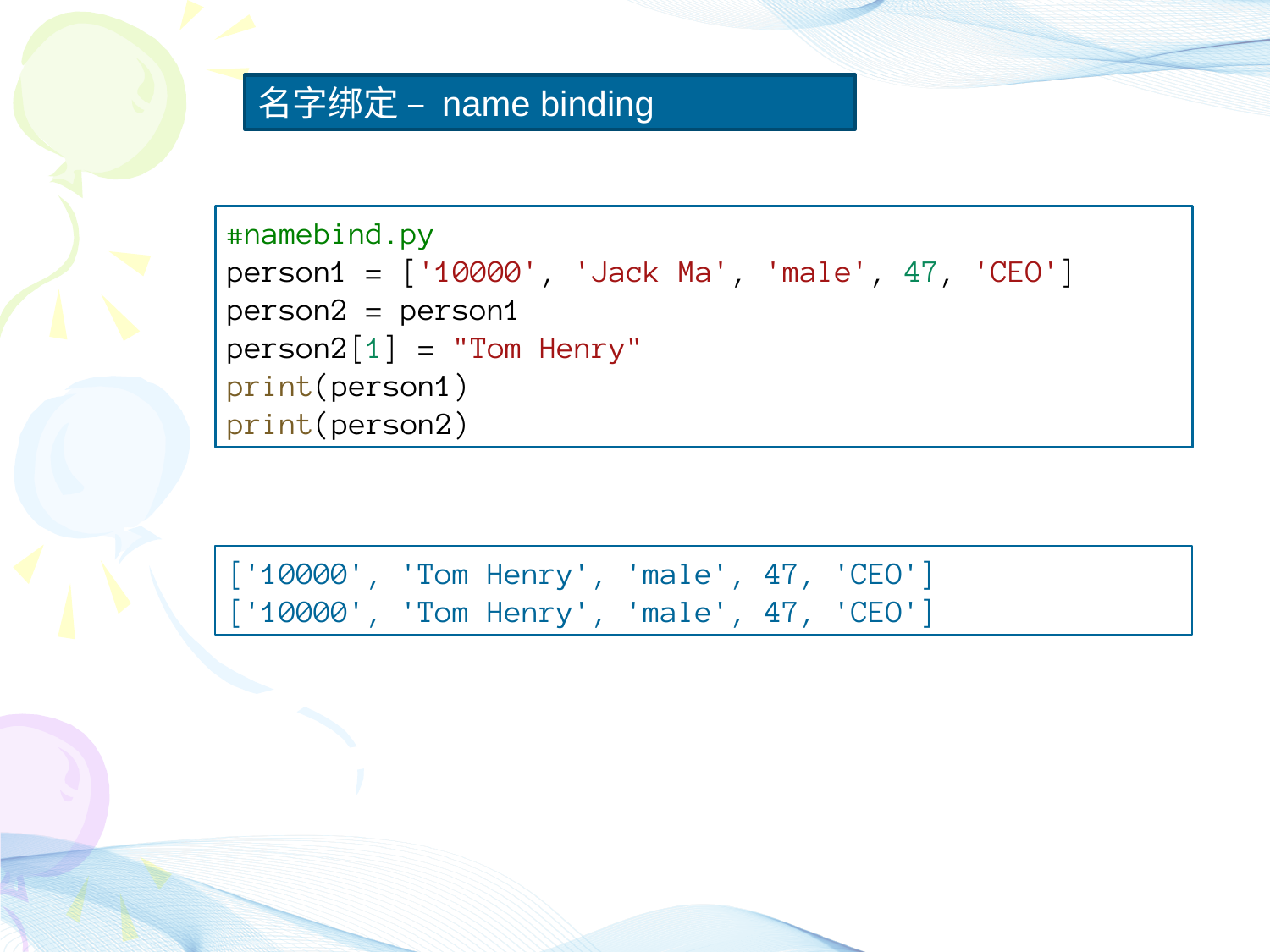

名字绑定 – name binding
#namebind.py
person1 = ['10000', 'Jack Ma', 'male', 47, 'CEO']
person2 = person1
person2[1] = "Tom Henry"
print(person1)
print(person2)
['10000', 'Tom Henry', 'male', 47, 'CEO']
['10000', 'Tom Henry', 'male', 47, 'CEO']
17